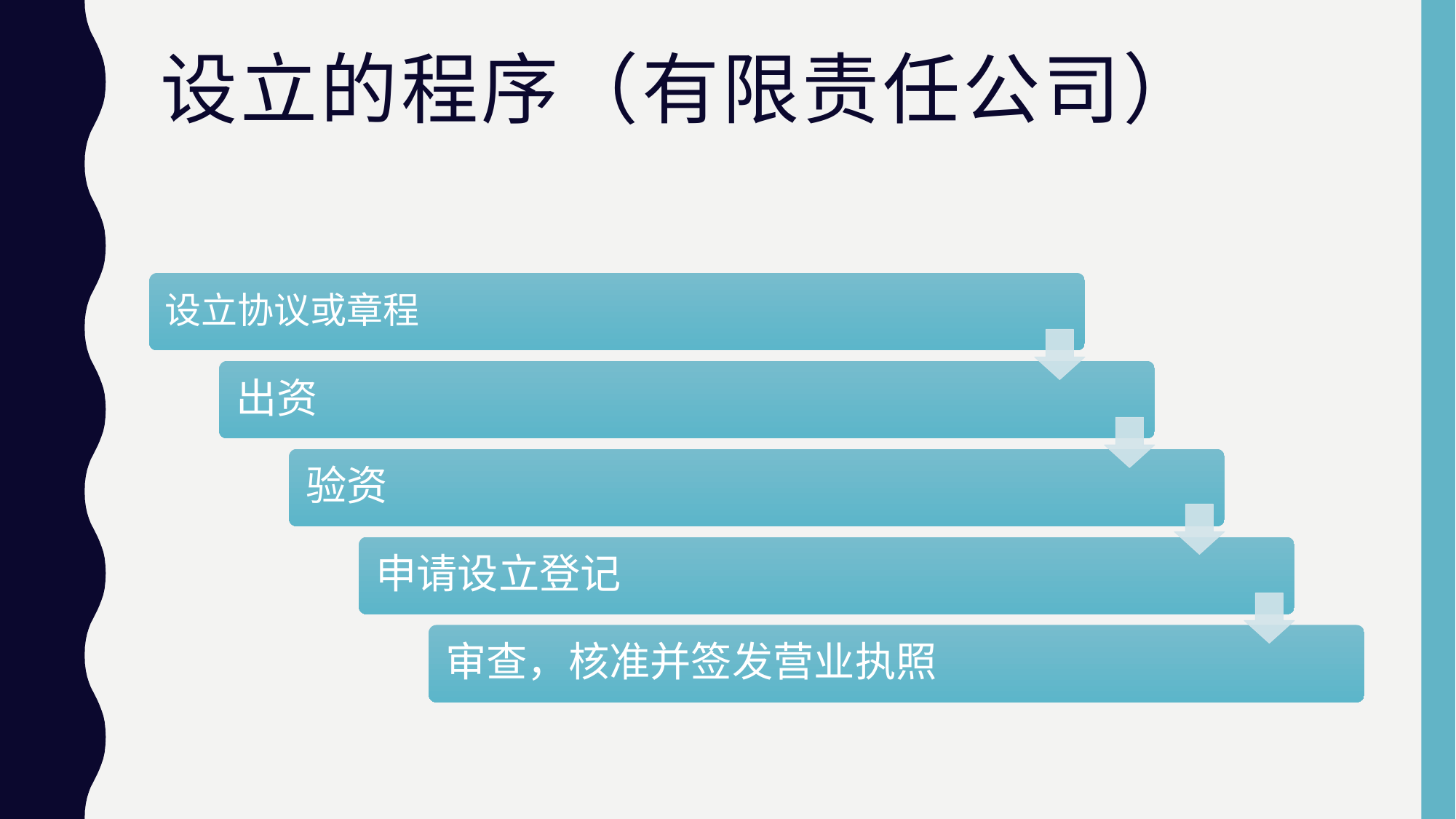

# 设立的程序（有限责任公司）
设立协议或章程
出资
验资
申请设立登记
审查，核准并签发营业执照